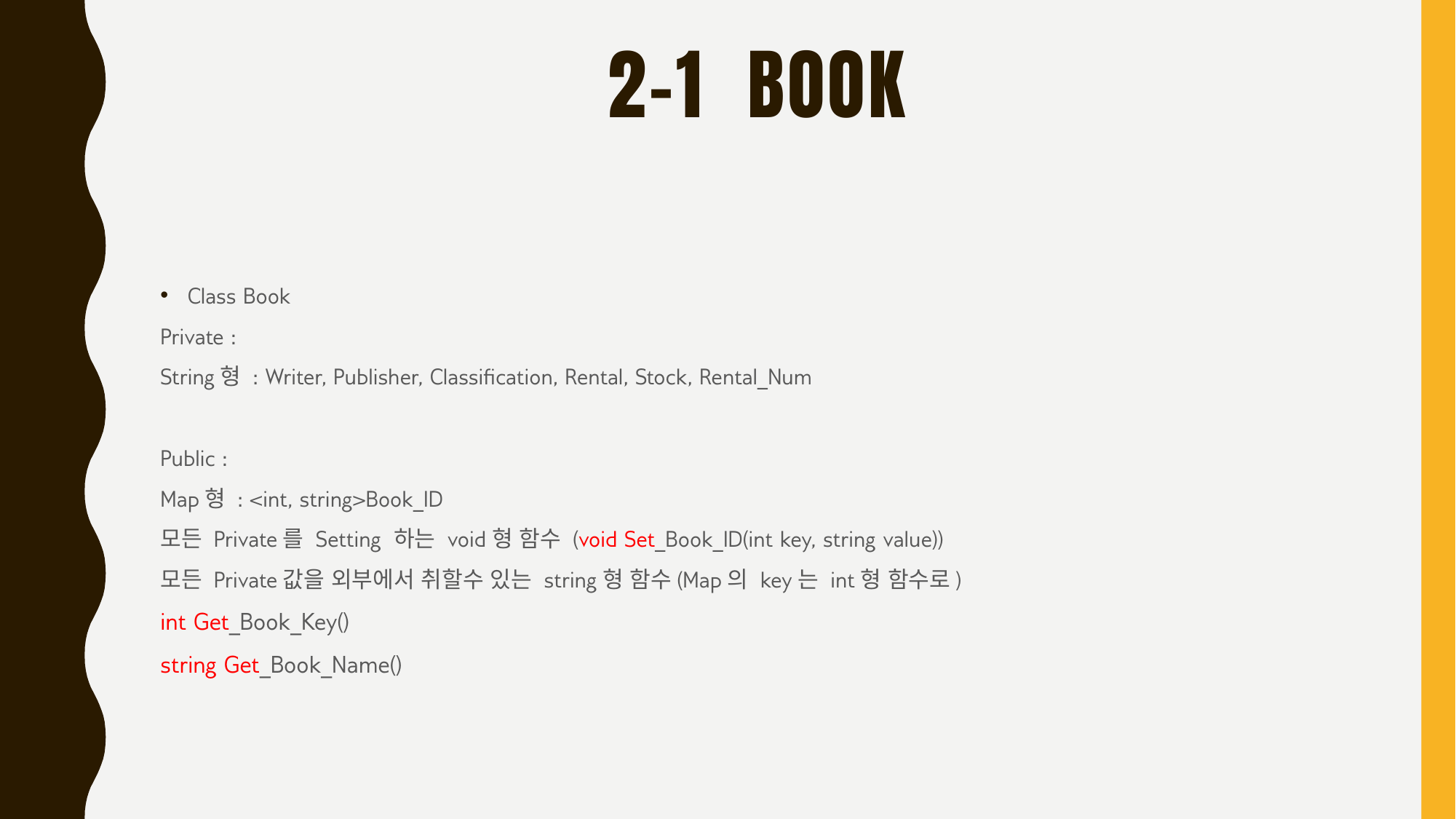

# 2-1  Book
Class Book
Private :
String형 : Writer, Publisher, Classification, Rental, Stock, Rental_Num

Public :
Map형 : <int, string>Book_ID
모든 Private를 Setting 하는 void형 함수 (void Set_Book_ID(int key, string value))
모든 Private값을 외부에서 취할수 있는 string형 함수(Map의 key는 int형 함수로)
int Get_Book_Key()
string Get_Book_Name()